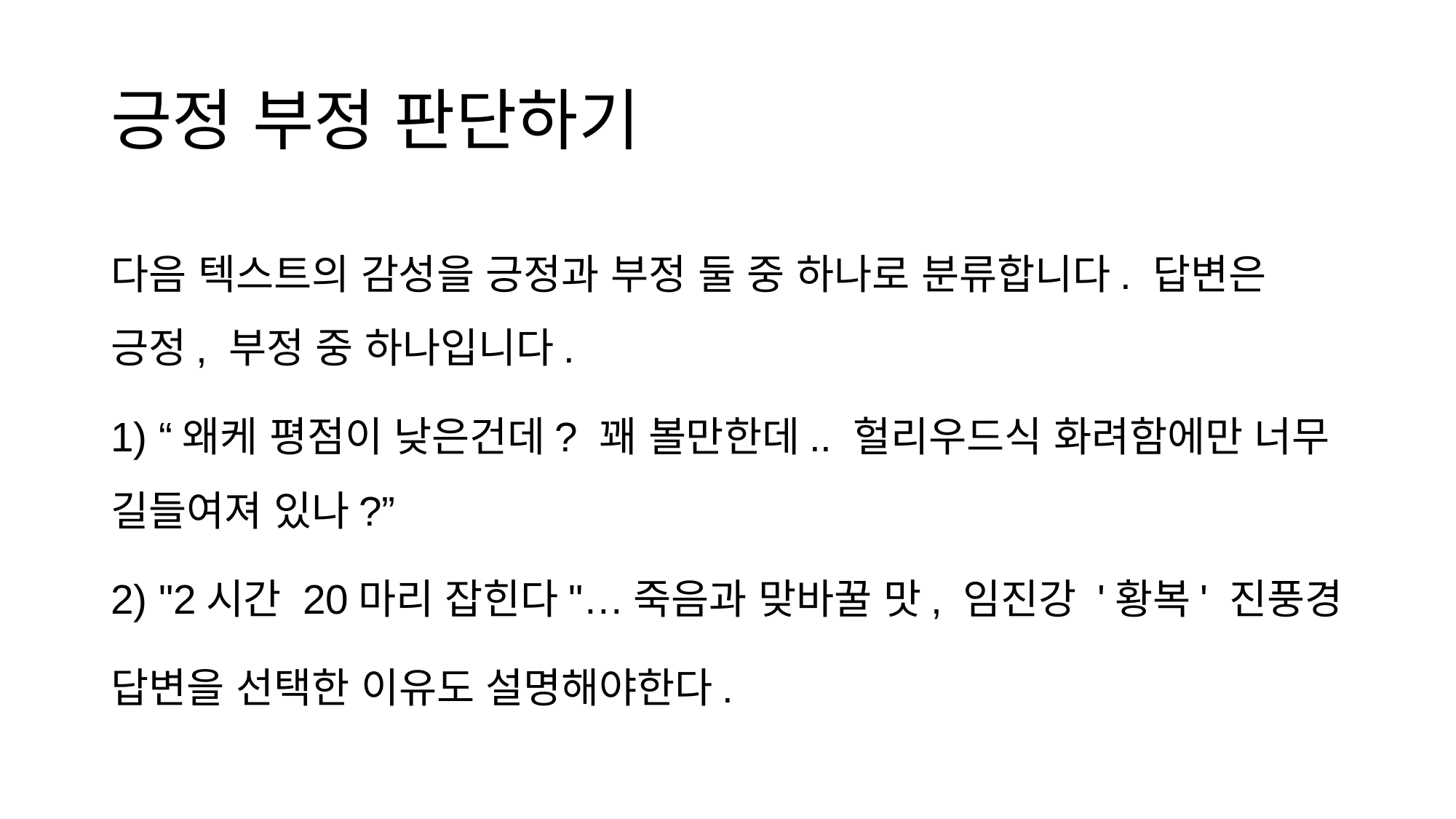

# 긍정 부정 판단하기
다음 텍스트의 감성을 긍정과 부정 둘 중 하나로 분류합니다. 답변은 긍정, 부정 중 하나입니다.
1) “왜케 평점이 낮은건데? 꽤 볼만한데.. 헐리우드식 화려함에만 너무 길들여져 있나?”
2) "2시간 20마리 잡힌다"…죽음과 맞바꿀 맛, 임진강 '황복' 진풍경
답변을 선택한 이유도 설명해야한다.